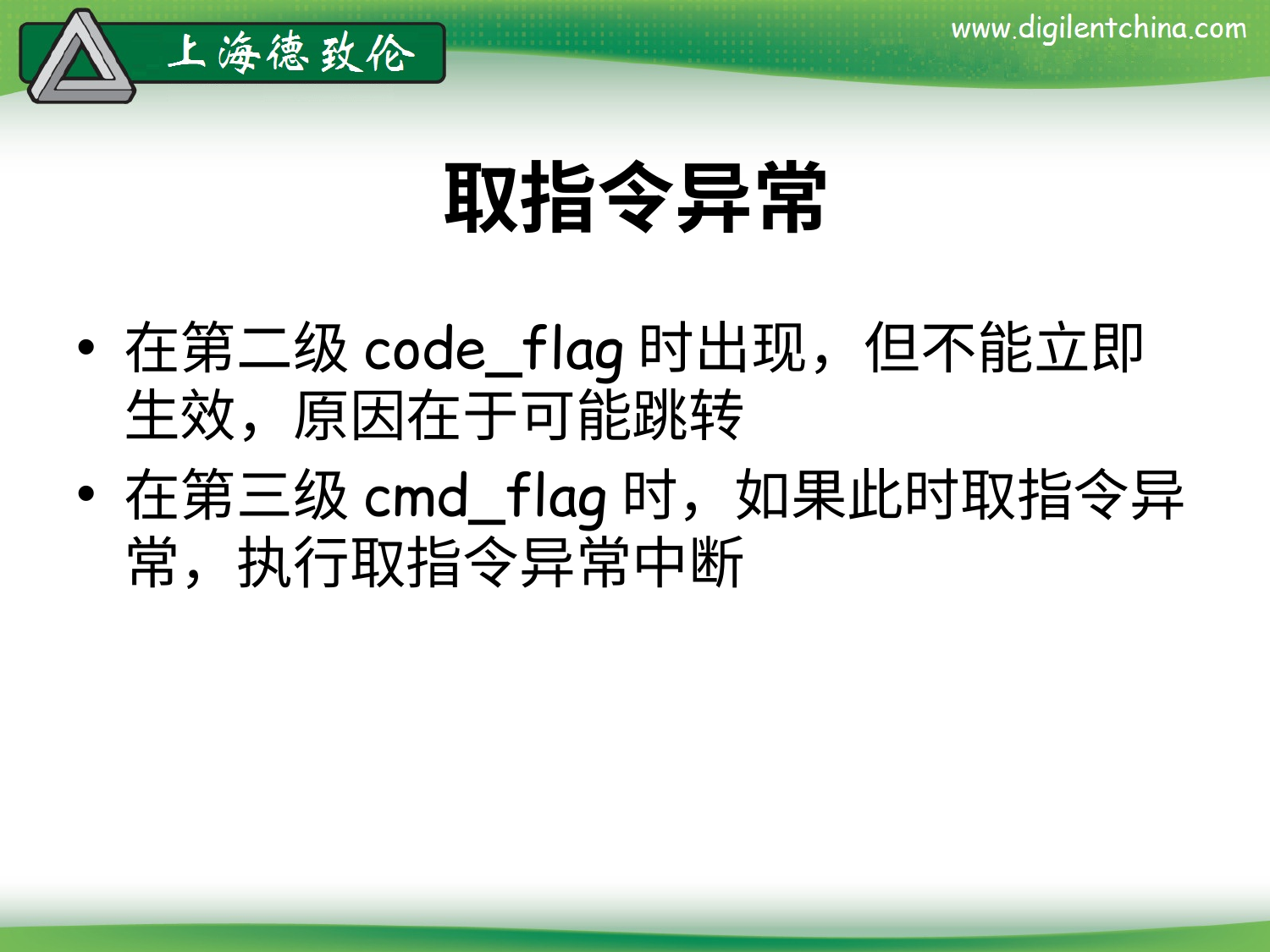

# 取指令异常
在第二级code_flag时出现，但不能立即生效，原因在于可能跳转
在第三级cmd_flag时，如果此时取指令异常，执行取指令异常中断